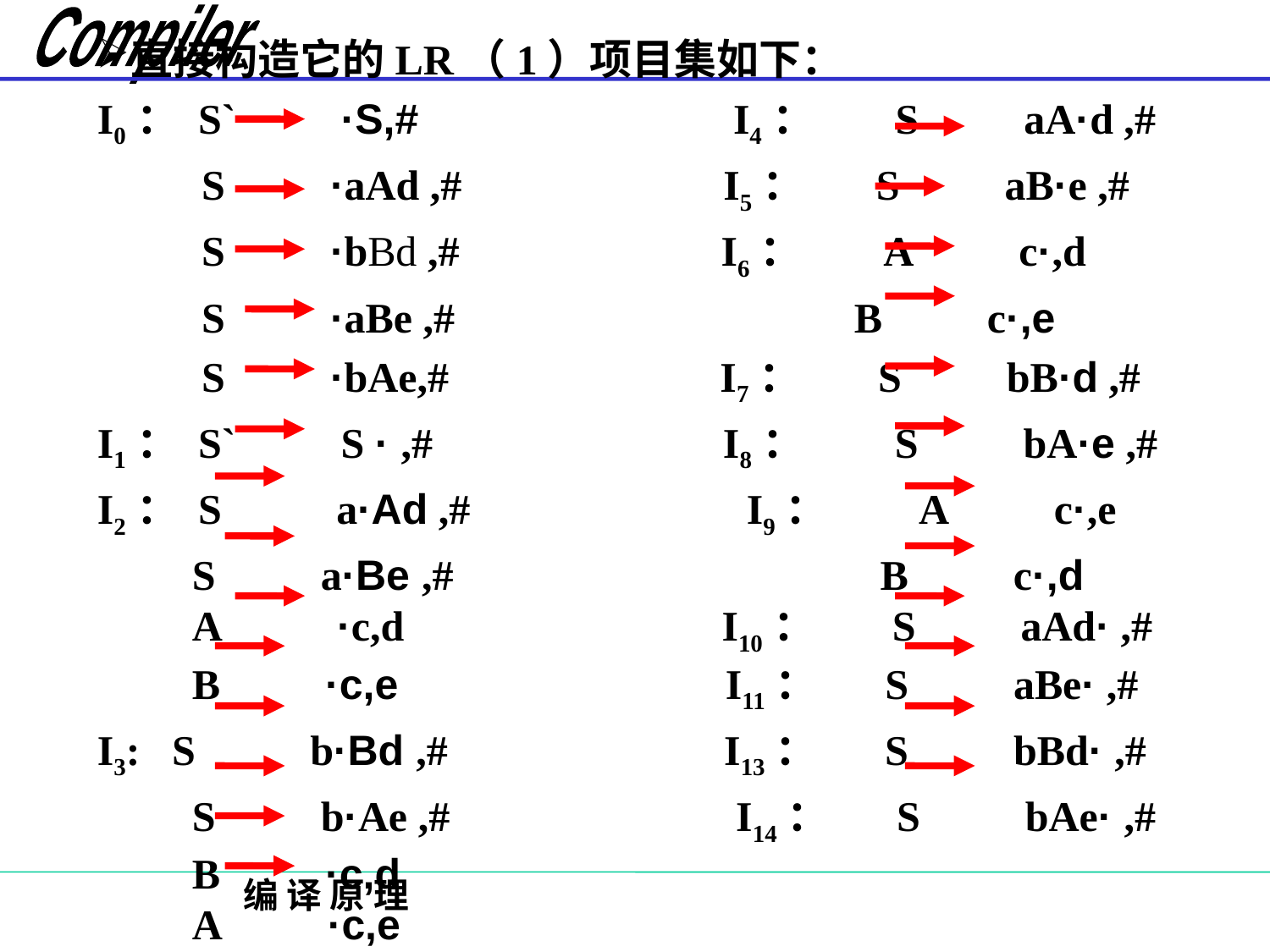

直接构造它的LR（1）项目集如下：
I0： S`　　·S,#          　　  　　I4：　   S　　aA·d ,#
　　 S　　·aAd ,# 　　　　　  I5：　  S　　aB·e ,#
　　 S　　·bBd ,# 　　　　　  I6：   　A　　c·,d
　　 S　　·aBe ,# 　　　      　     　　 B　　c·,e
　　 S　　·bAe,# 　　　  　　 I7：       S　　bB·d ,#
I1： S`　　S · ,# 　　　　　     I8：　    S　　bA·e ,#
I2： S　　 a·Ad ,# 　　　　        I9：　    A　　c·,e
　　S　　a·Be ,# 　　　　　      　　　B　　c·,d
　　A　　 ·c,d　　　　　         I10：       S　　aAd· ,#
　　B　　·c,e　　　　　          I11：      S　　aBe· ,#
I3:   S　　 b·Bd ,# 　　　　        I13：      S　　bBd· ,#
　　S　　b·Ae ,# 　　　　         I14：      S　　bAe· ,#
　　B　　·c,d
　　A　　·c,e